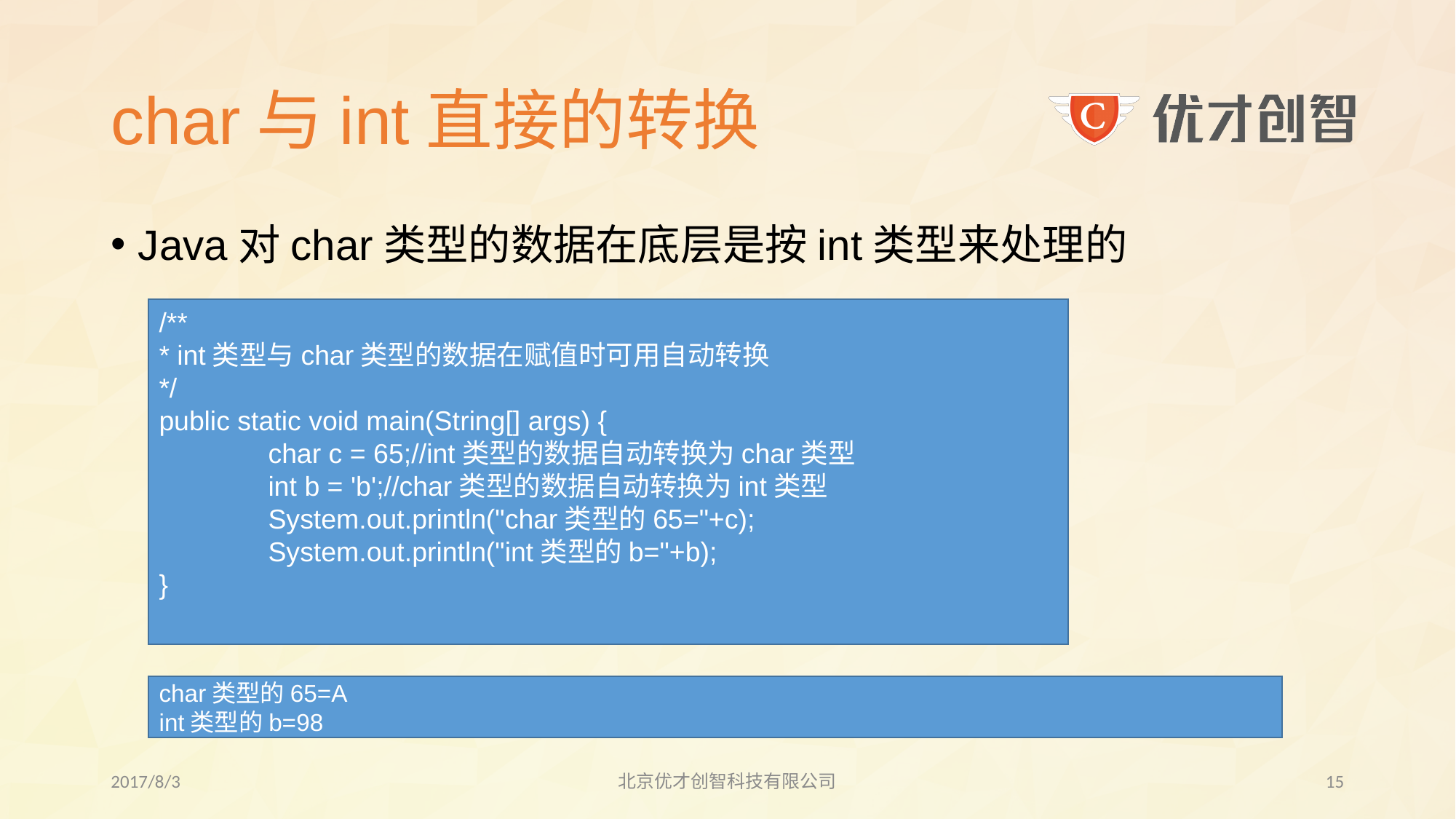

# char与int直接的转换
Java对char类型的数据在底层是按int类型来处理的

/**
* int类型与char类型的数据在赋值时可用自动转换
*/
public static void main(String[] args) {
	char c = 65;//int类型的数据自动转换为char类型
	int b = 'b';//char类型的数据自动转换为int类型
	System.out.println("char类型的65="+c);
	System.out.println("int类型的b="+b);
}
char类型的65=A
int类型的b=98
2017/8/3
北京优才创智科技有限公司
15